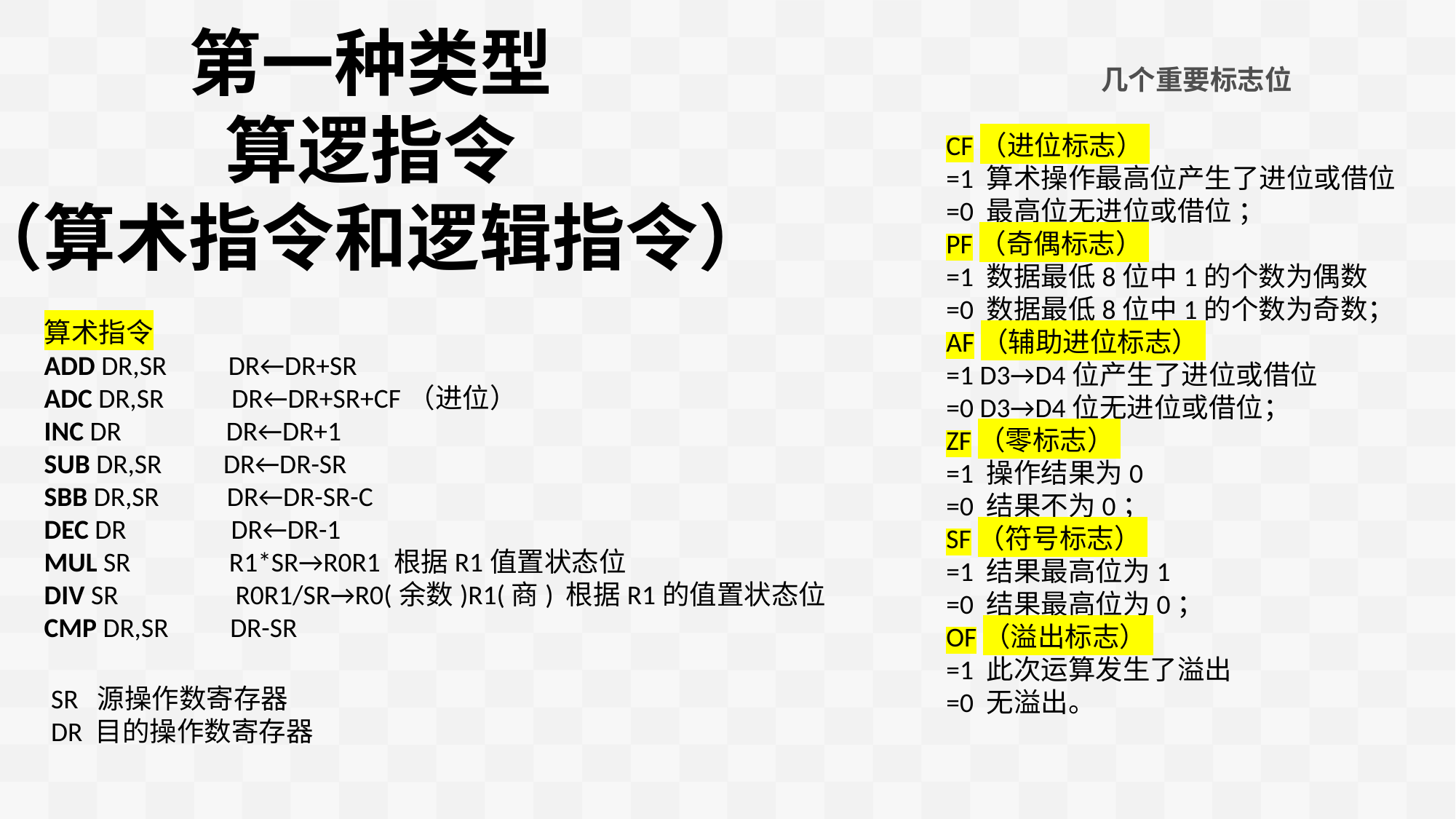

第一种类型
算逻指令
（算术指令和逻辑指令）
                        几个重要标志位

CF（进位标志）
=1 算术操作最高位产生了进位或借位
=0 最高位无进位或借位 ；
PF（奇偶标志）
=1 数据最低8位中1的个数为偶数
=0 数据最低8位中1的个数为奇数；
AF（辅助进位标志）
=1 D3→D4位产生了进位或借位
=0 D3→D4位无进位或借位；
ZF（零标志）
=1 操作结果为0
=0 结果不为0；
SF（符号标志）
=1 结果最高位为1
=0 结果最高位为0；
OF（溢出标志）
=1 此次运算发生了溢出
=0 无溢出。
算术指令
ADD DR,SR          DR←DR+SR
ADC DR,SR           DR←DR+SR+CF（进位）
INC DR                 DR←DR+1
SUB DR,SR          DR←DR-SR
SBB DR,SR           DR←DR-SR-C
DEC DR                 DR←DR-1
MUL SR                R1*SR→R0R1 根据R1值置状态位
DIV SR                   R0R1/SR→R0(余数)R1(商) 根据R1的值置状态位
CMP DR,SR          DR-SR

SR  源操作数寄存器
DR 目的操作数寄存器